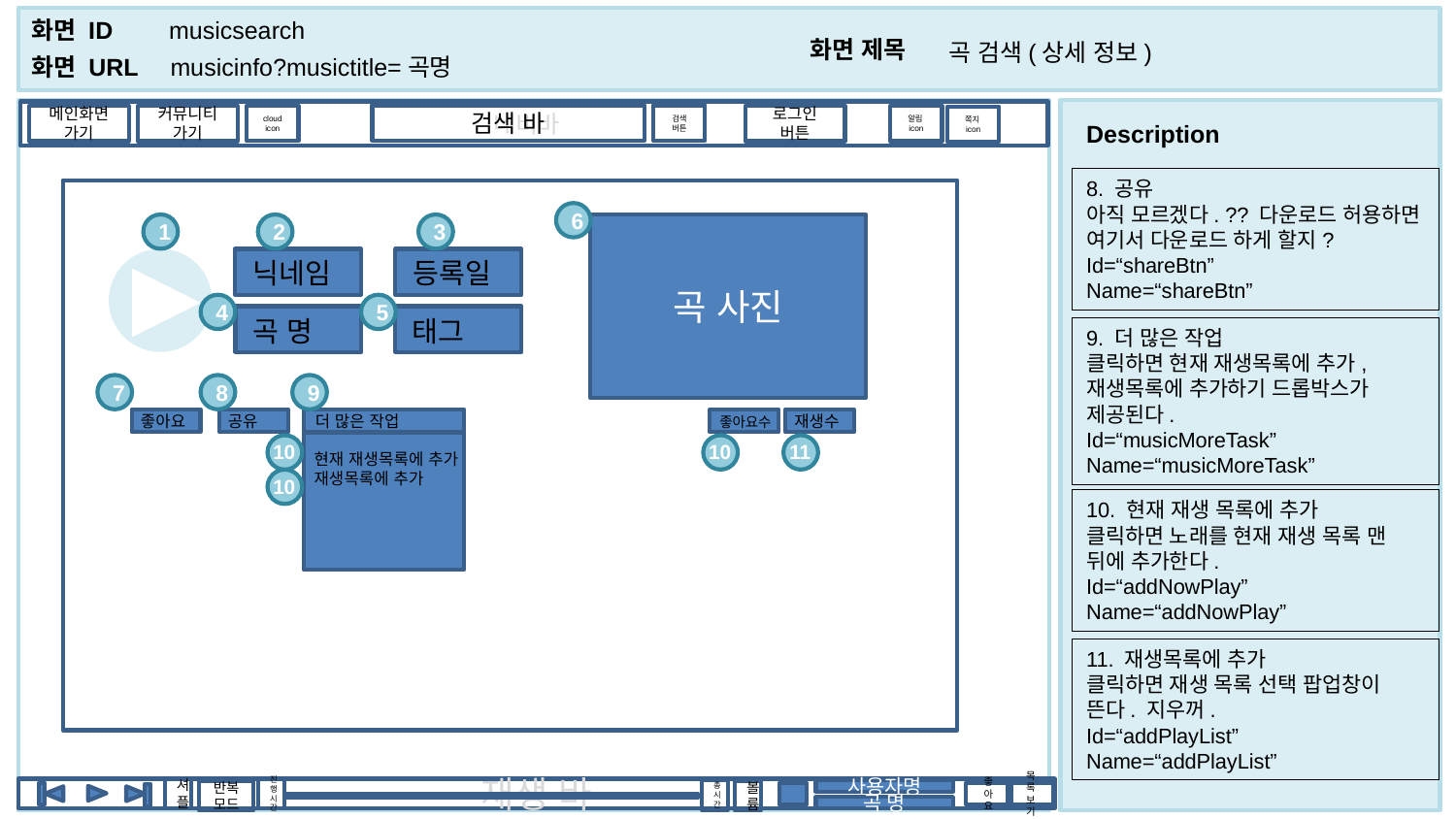

musicsearch
곡 검색(상세 정보)
musicinfo?musictitle=곡명
1
      네비바
검색 바
검색
버튼
cloud
icon
메인화면
가기
커뮤니티가기
로그인
버튼
알림icon
쪽지icon
2
8. 공유
아직 모르겠다. ?? 다운로드 허용하면 여기서 다운로드 하게 할지?
Id=“shareBtn”
Name=“shareBtn”
3

6
1
2
3
곡 사진
4

닉네임

등록일

곡 명

태그

5
4
5
9. 더 많은 작업
클릭하면 현재 재생목록에 추가, 재생목록에 추가하기 드롭박스가 제공된다.
Id=“musicMoreTask”
Name=“musicMoreTask”
10

7
8
9
좋아요
공유
더 많은 작업
재생수
좋아요수
11

10

10

11

현재 재생목록에 추가
재생목록에 추가
10

10. 현재 재생 목록에 추가
클릭하면 노래를 현재 재생 목록 맨 뒤에 추가한다.
Id=“addNowPlay”
Name=“addNowPlay”
11. 재생목록에 추가
클릭하면 재생 목록 선택 팝업창이 뜬다. 지우꺼.
Id=“addPlayList”
Name=“addPlayList”
셔플
진행시간
재생 바
총시간
사용자명
볼륨
반복 모드

좋아요
목록
보기

곡 명